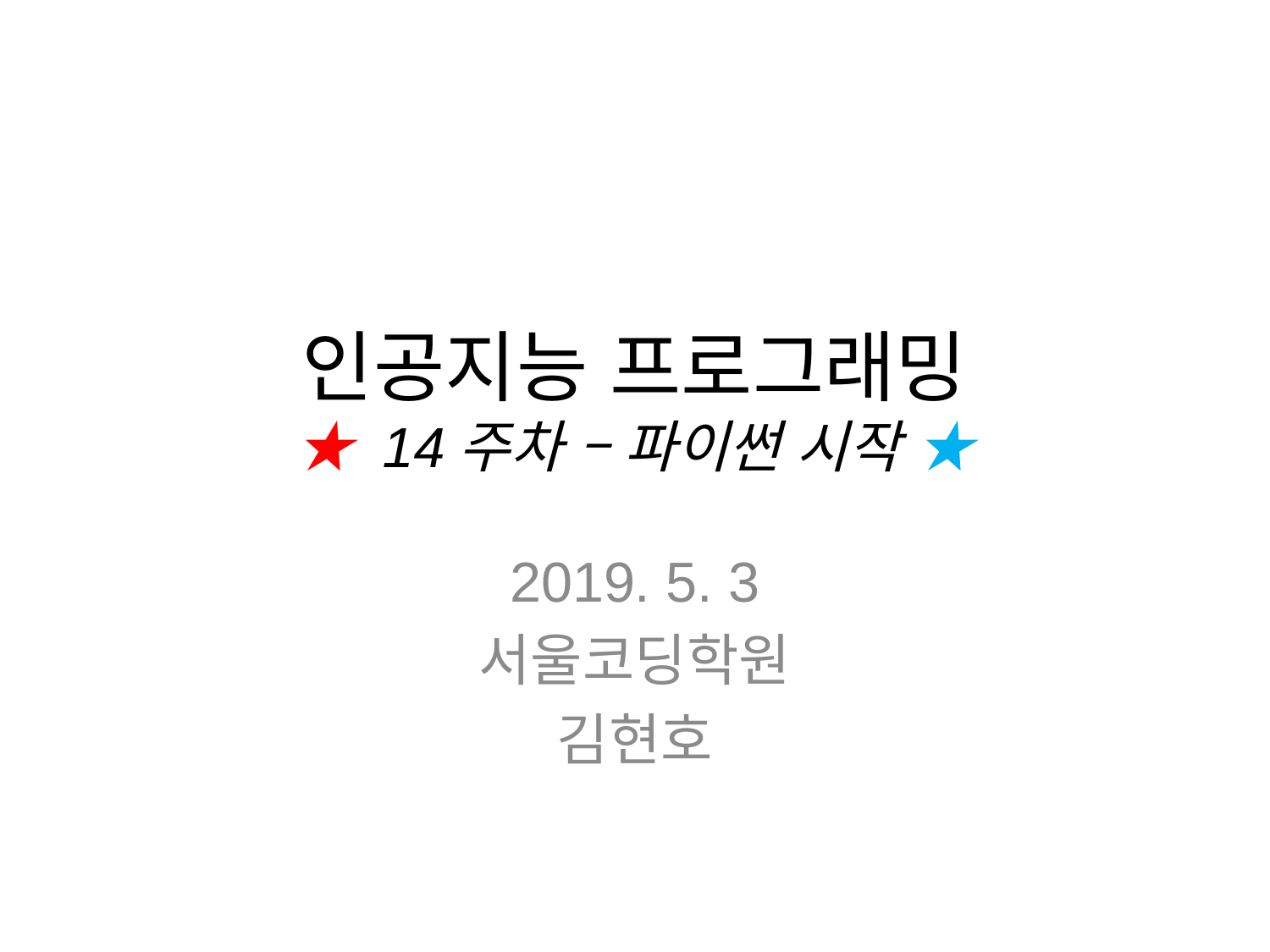

# 인공지능 프로그래밍 ★ 14주차 – 파이썬 시작 ★
2019. 5. 3
서울코딩학원
김현호